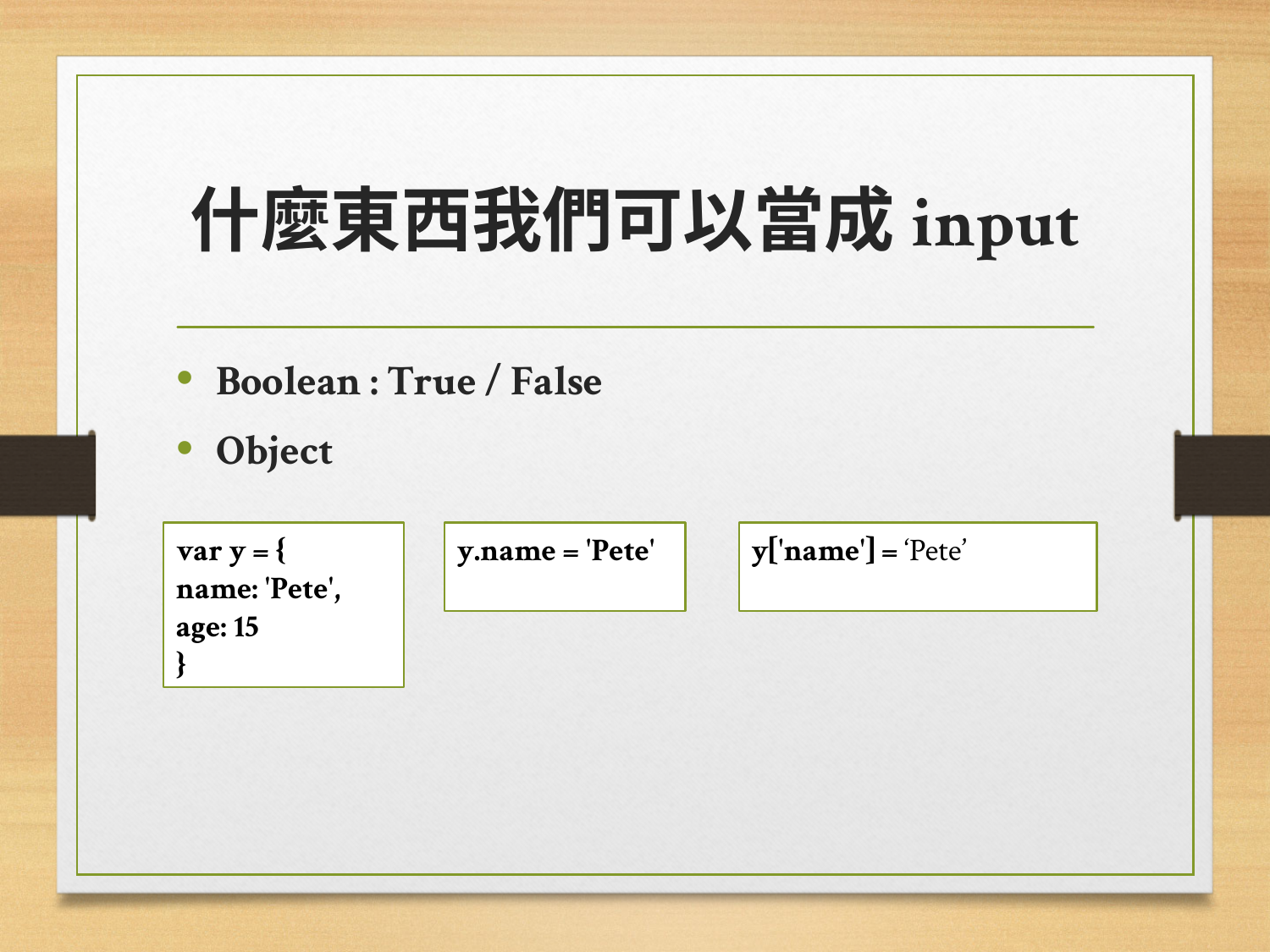

# 什麼東西我們可以當成input
Boolean : True / False
Object

var y = {
name: 'Pete',
age: 15
}
y['name'] = ‘Pete’

y.name = 'Pete'